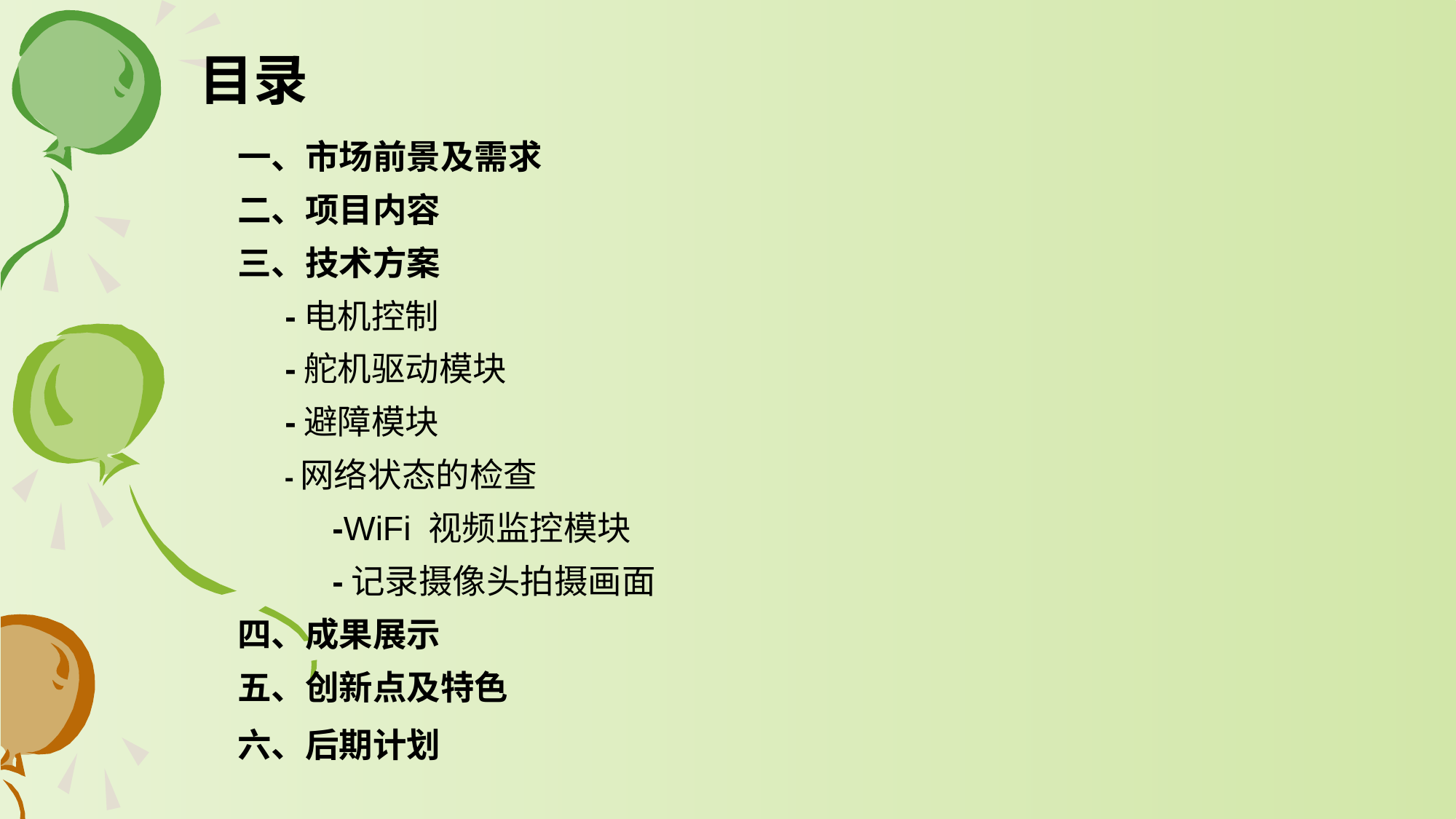

# 目录
一、市场前景及需求
二、项目内容
三、技术方案
     -电机控制
     -舵机驱动模块
     -避障模块
      -网络状态的检查
          -WiFi 视频监控模块
          -记录摄像头拍摄画面
四、成果展示
五、创新点及特色
六、后期计划